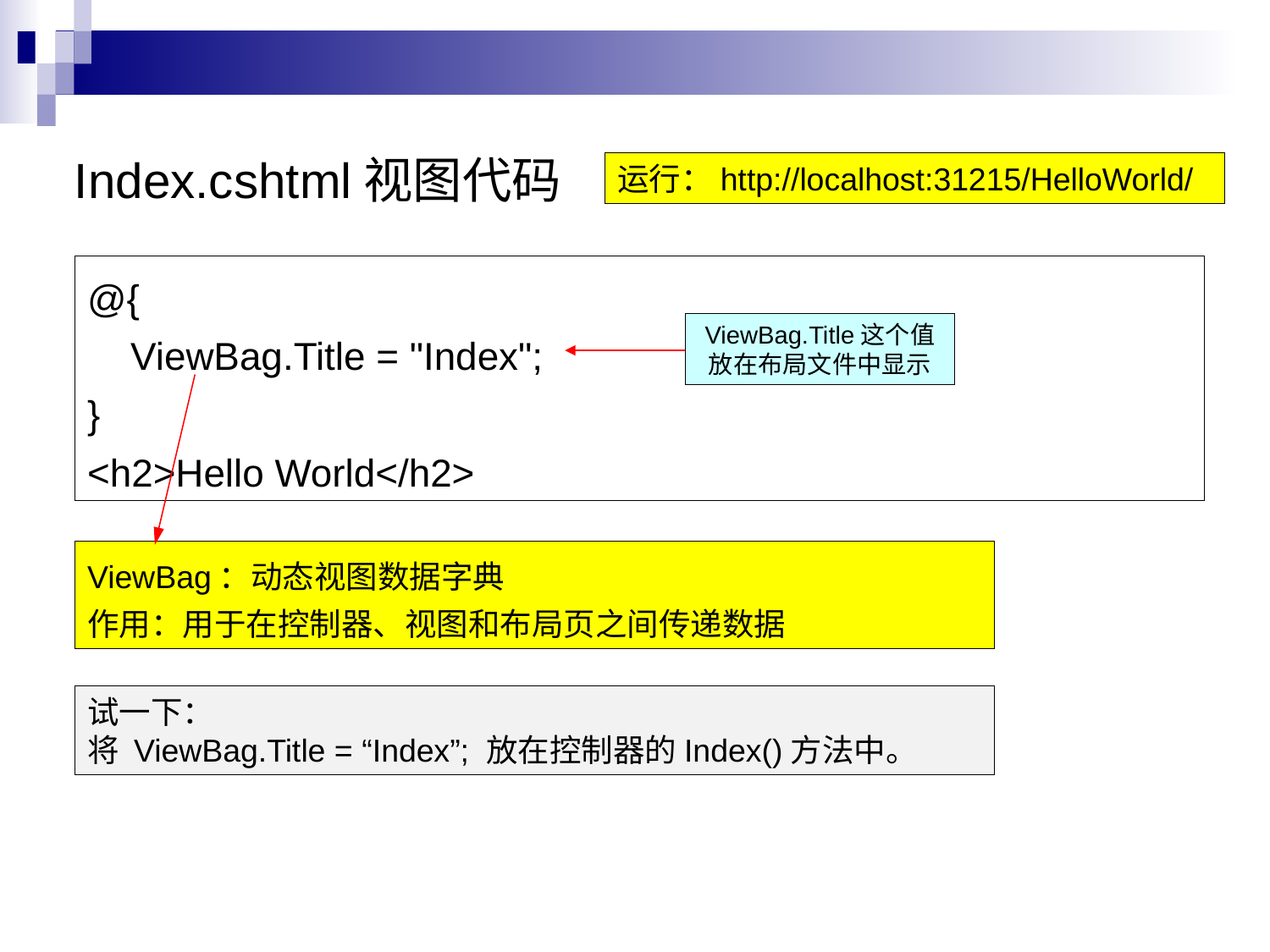

Index.cshtml视图代码
运行：http://localhost:31215/HelloWorld/
@{
    ViewBag.Title = "Index";
}
<h2>Hello World</h2>
ViewBag.Title这个值放在布局文件中显示
ViewBag：动态视图数据字典
作用：用于在控制器、视图和布局页之间传递数据
试一下：
将 ViewBag.Title = “Index”; 放在控制器的Index()方法中。